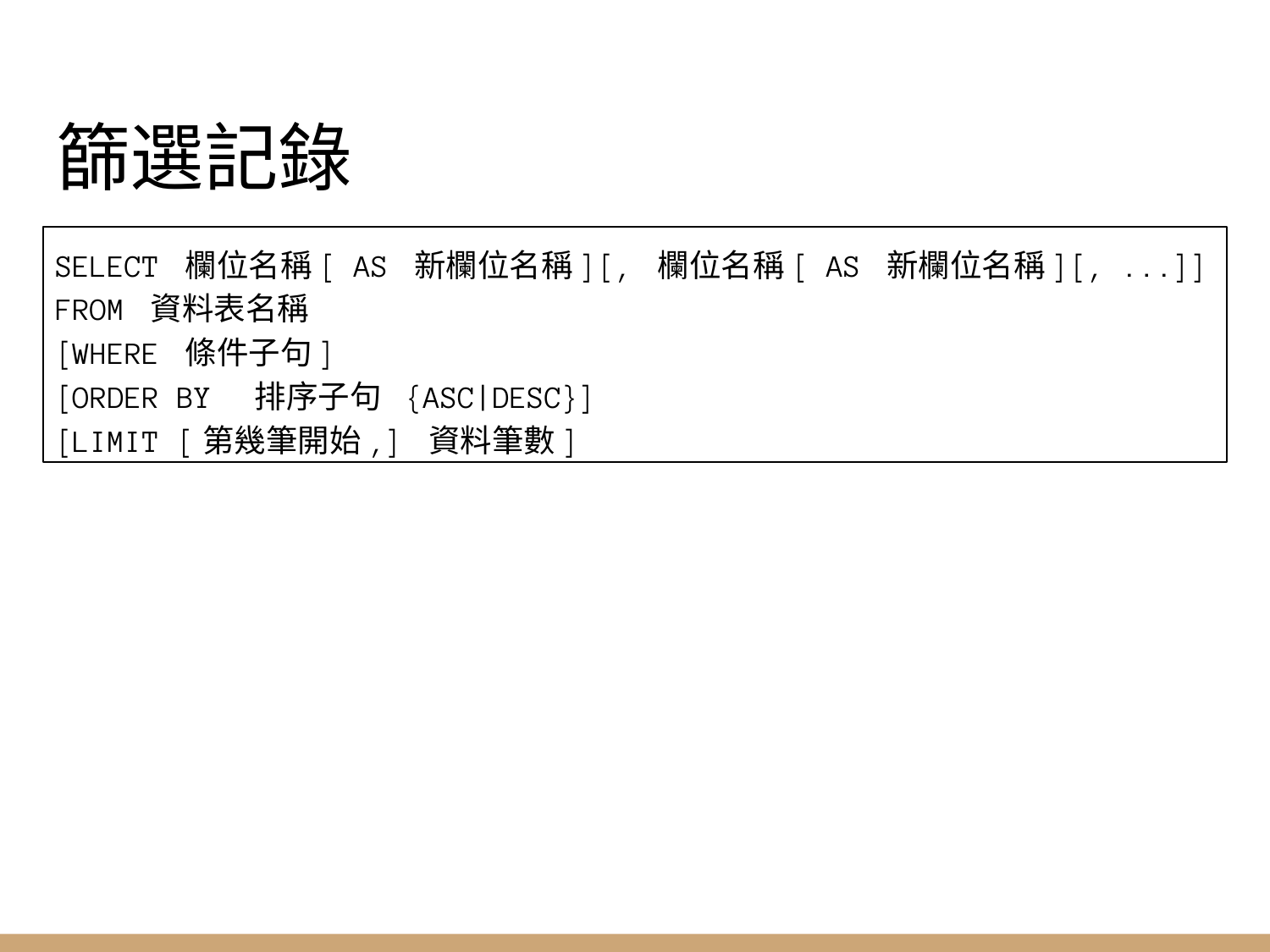

# 篩選記錄
SELECT 欄位名稱[ AS 新欄位名稱][, 欄位名稱[ AS 新欄位名稱][, ...]]
FROM 資料表名稱
[WHERE 條件子句]
[ORDER BY  排序子句 {ASC|DESC}]
[LIMIT [第幾筆開始,] 資料筆數]